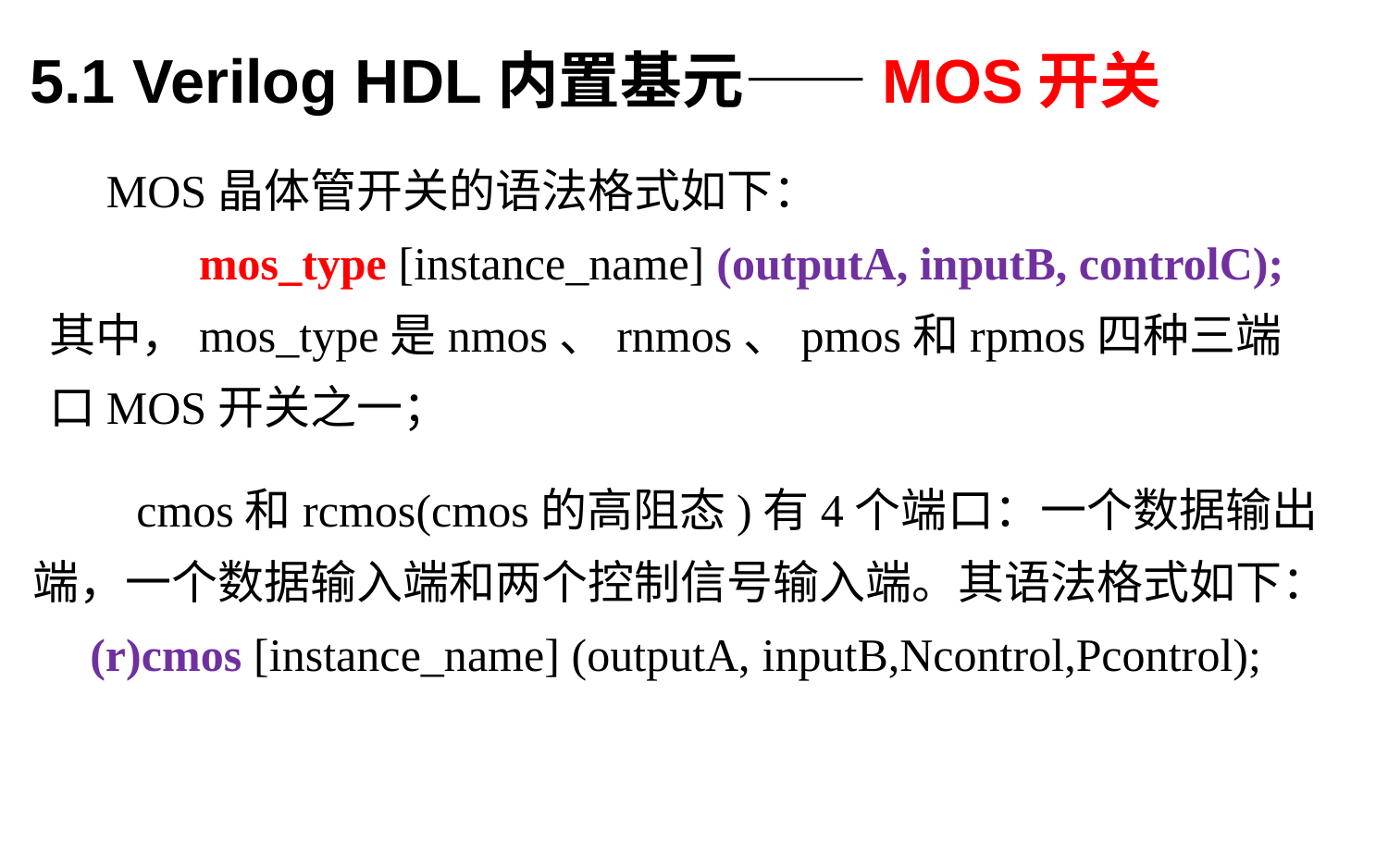

5.1 Verilog HDL内置基元——MOS开关
# MOS晶体管开关的语法格式如下： 　　　mos_type [instance_name] (outputA, inputB, controlC); 其中，mos_type是nmos、rnmos、pmos和rpmos四种三端口MOS开关之一；
　　cmos和rcmos(cmos的高阻态)有4个端口：一个数据输出端，一个数据输入端和两个控制信号输入端。其语法格式如下：
　(r)cmos [instance_name] (outputA, inputB,Ncontrol,Pcontrol);